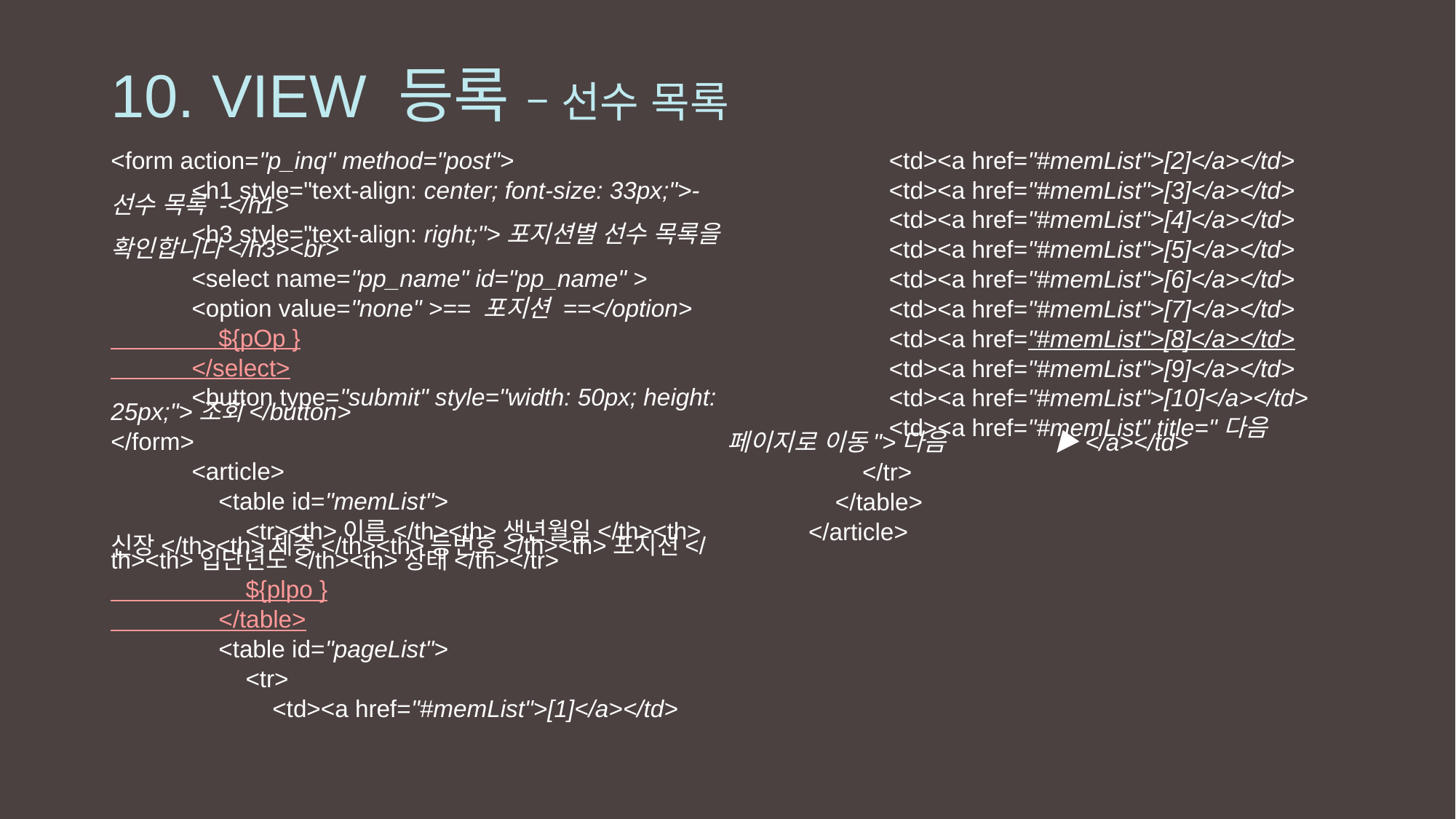

# 10. VIEW 등록 – 선수 목록
<form action="p_inq" method="post">
            <h1 style="text-align: center; font-size: 33px;">- 선수 목록 -</h1>
            <h3 style="text-align: right;">포지션별 선수 목록을 확인합니다</h3><br>
            <select name="pp_name" id="pp_name" >
            <option value="none" >== 포지션 ==</option>
                ${pOp }
            </select>
            <button type="submit" style="width: 50px; height: 25px;">조회</button>
</form>
            <article>
                <table id="memList">
                    <tr><th>이름</th><th>생년월일</th><th>신장</th><th>체중</th><th>등번호</th><th>포지션</th><th>입단년도</th><th>상태</th></tr>
                    ${plpo }
                </table>
                <table id="pageList">
                    <tr>
                        <td><a href="#memList">[1]</a></td>
                        <td><a href="#memList">[2]</a></td>
                        <td><a href="#memList">[3]</a></td>
                        <td><a href="#memList">[4]</a></td>
                        <td><a href="#memList">[5]</a></td>
                        <td><a href="#memList">[6]</a></td>
                        <td><a href="#memList">[7]</a></td>
                        <td><a href="#memList">[8]</a></td>
                        <td><a href="#memList">[9]</a></td>
                        <td><a href="#memList">[10]</a></td>
                        <td><a href="#memList" title="다음 페이지로 이동">다음 	▶</a></td>
                    </tr>
                </table>
            </article>